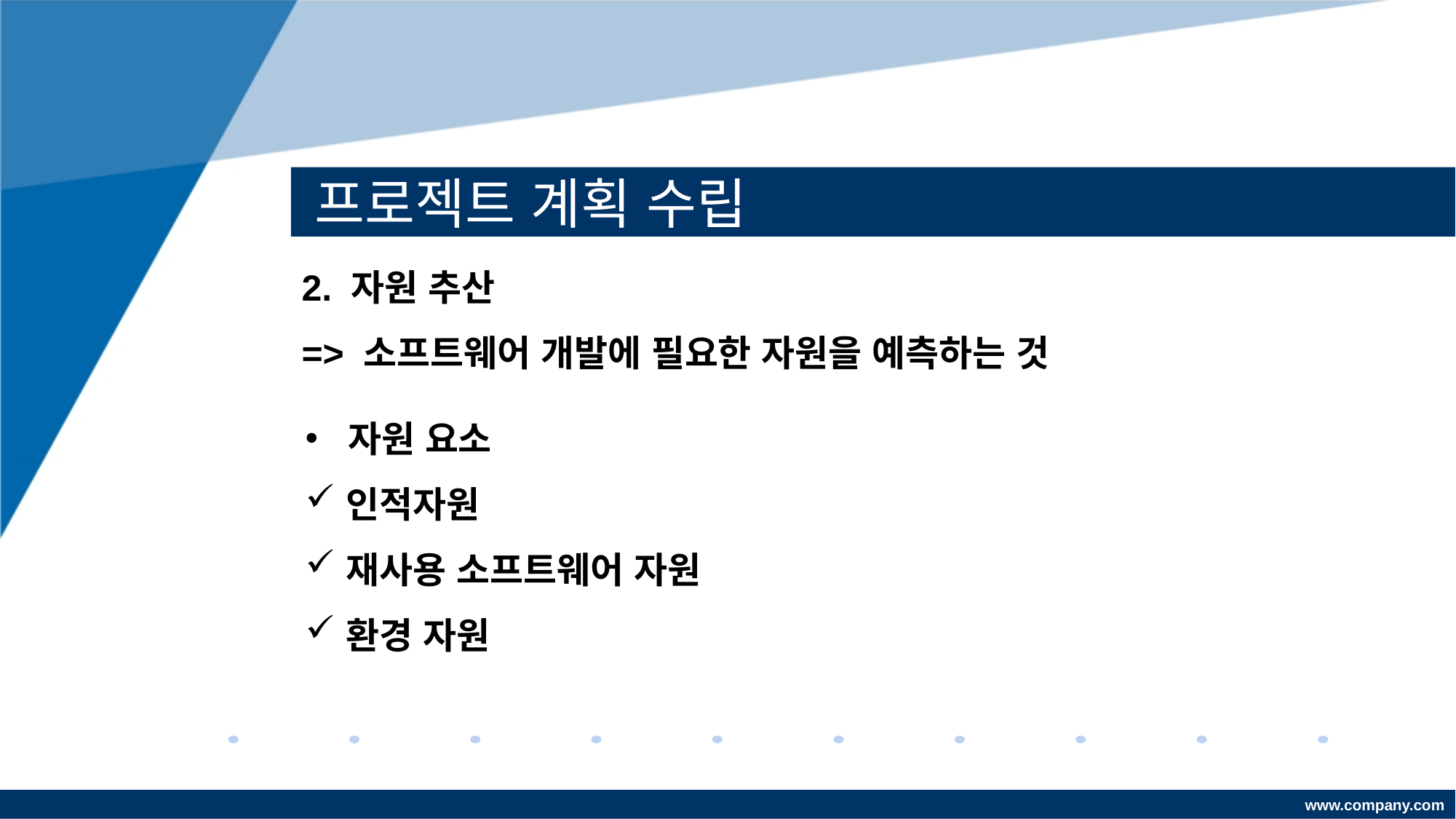

# 프로젝트 계획 수립
2. 자원 추산
=> 소프트웨어 개발에 필요한 자원을 예측하는 것
 자원 요소
인적자원
재사용 소프트웨어 자원
환경 자원